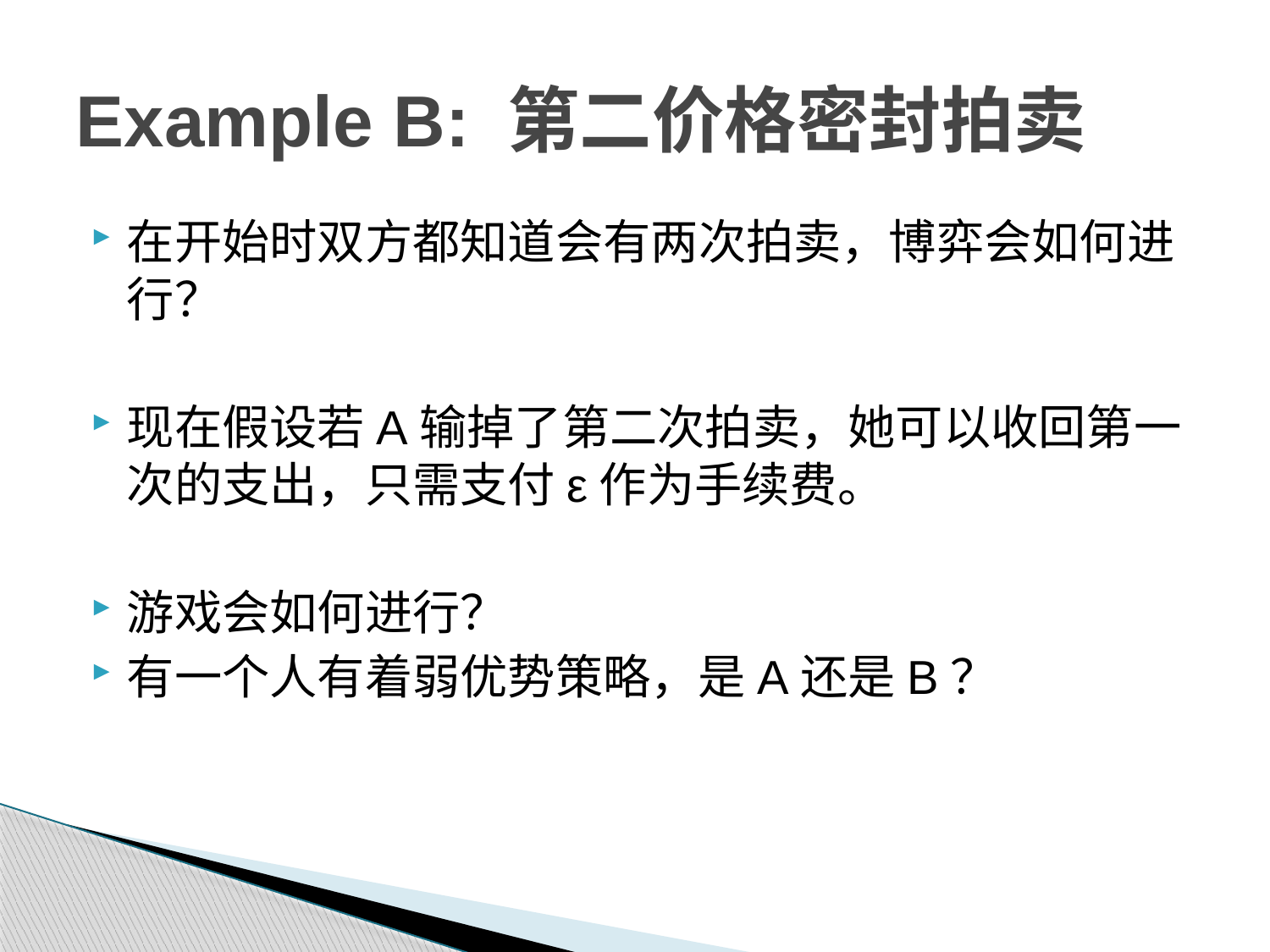

# Example B: 第二价格密封拍卖
在开始时双方都知道会有两次拍卖，博弈会如何进行？

现在假设若A输掉了第二次拍卖，她可以收回第一次的支出，只需支付ε作为手续费。

游戏会如何进行？
有一个人有着弱优势策略，是A还是B？